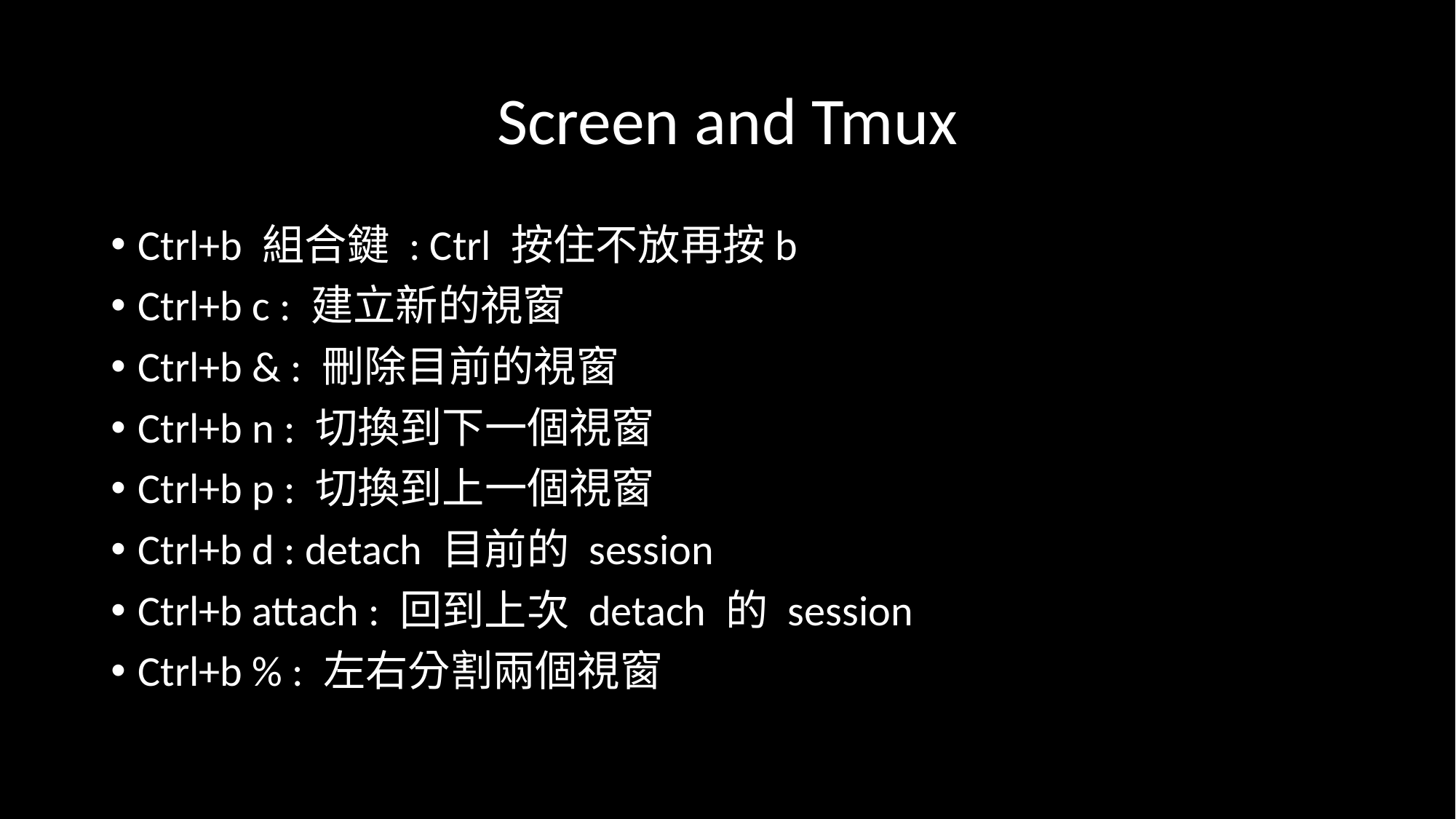

# Screen and Tmux
Ctrl+b 組合鍵 : Ctrl 按住不放再按b
Ctrl+b c : 建立新的視窗
Ctrl+b & : 刪除目前的視窗
Ctrl+b n : 切換到下一個視窗
Ctrl+b p : 切換到上一個視窗
Ctrl+b d : detach 目前的 session
Ctrl+b attach : 回到上次 detach 的 session
Ctrl+b % : 左右分割兩個視窗